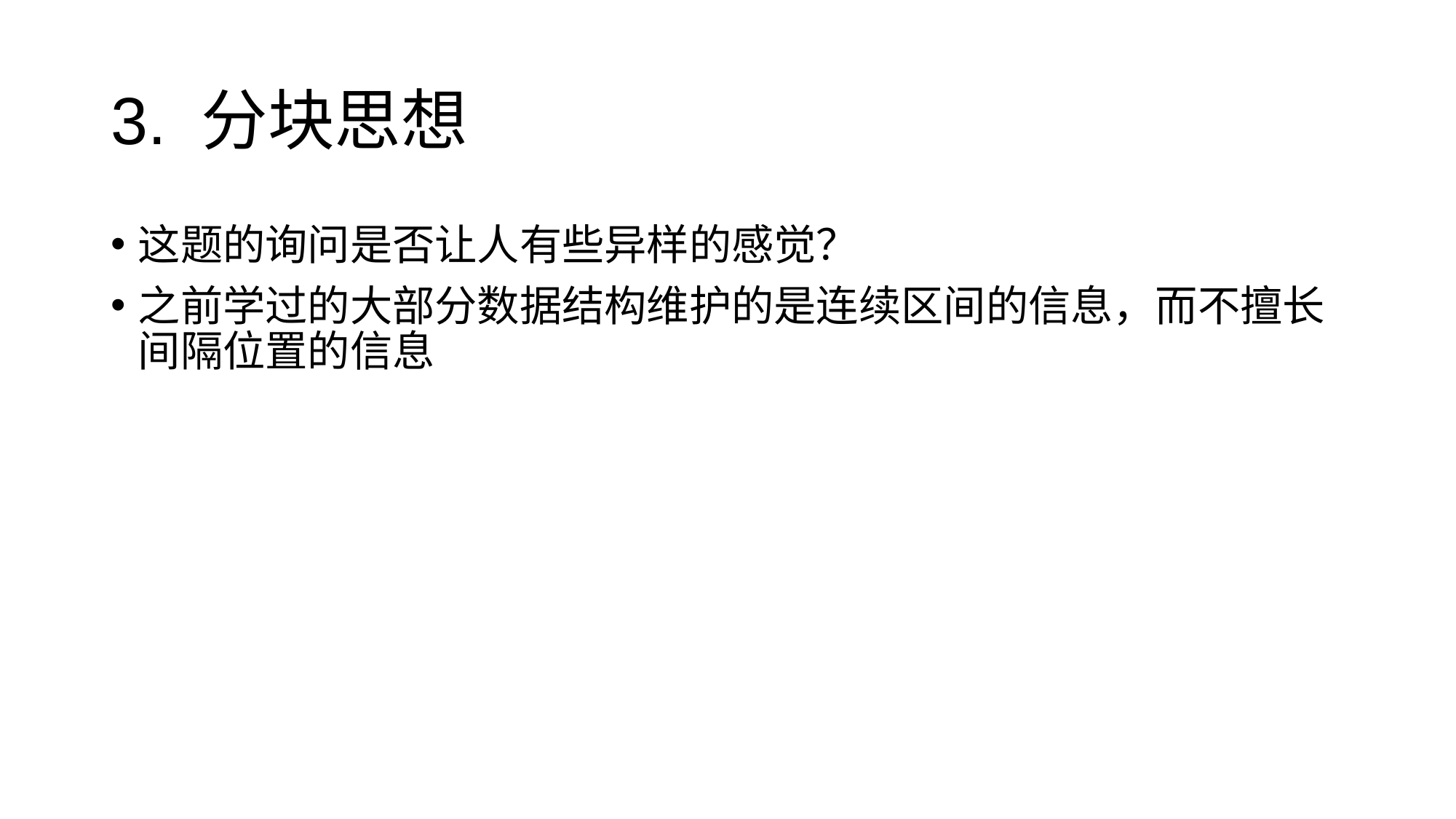

# 3. 分块思想
这题的询问是否让人有些异样的感觉？
之前学过的大部分数据结构维护的是连续区间的信息，而不擅长间隔位置的信息